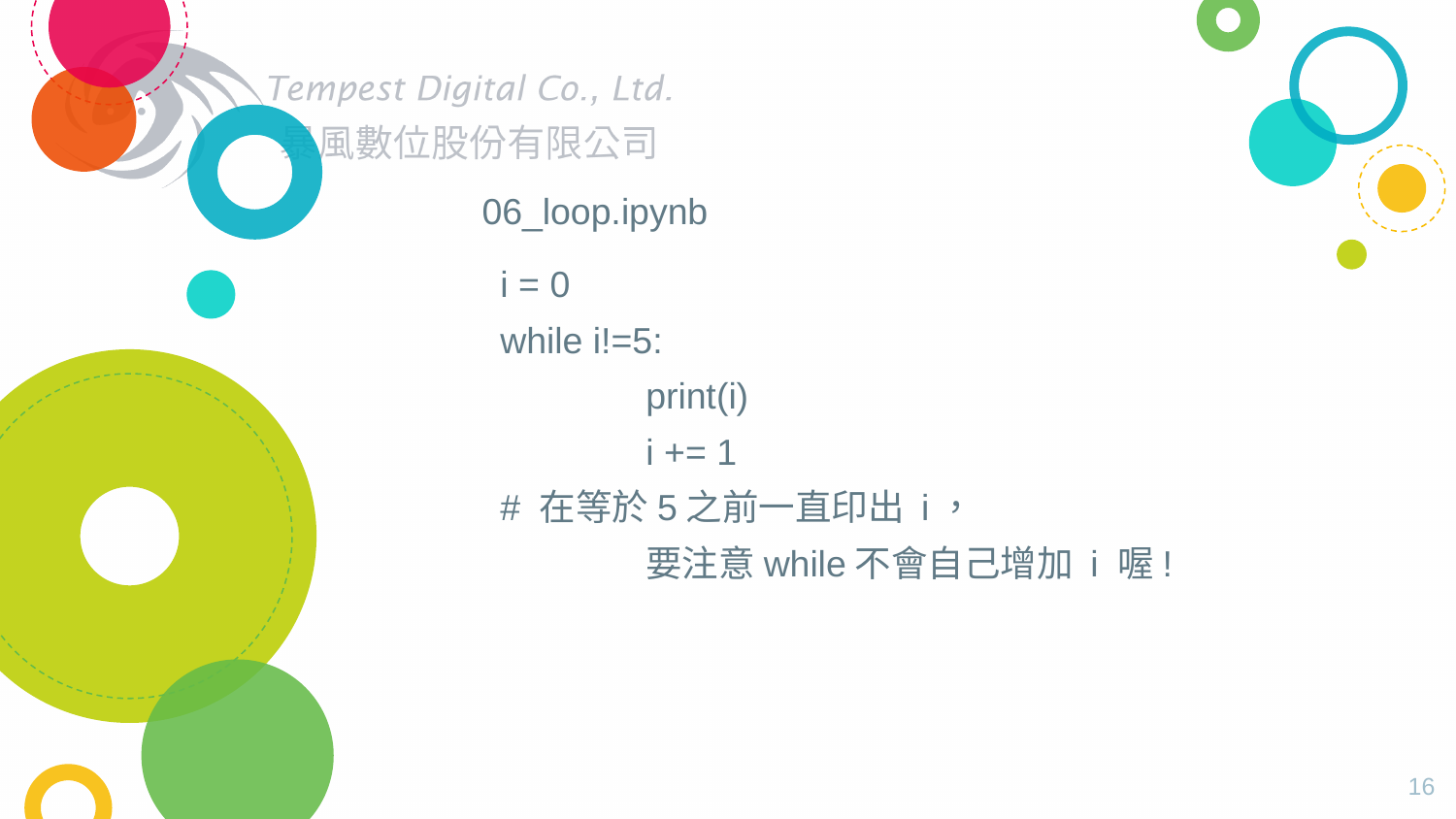

# 06_loop.ipynb
i = 0
while i!=5:
    	print(i)
    	i += 1
# 在等於5之前一直印出 i，
	要注意while不會自己增加 i 喔!
16